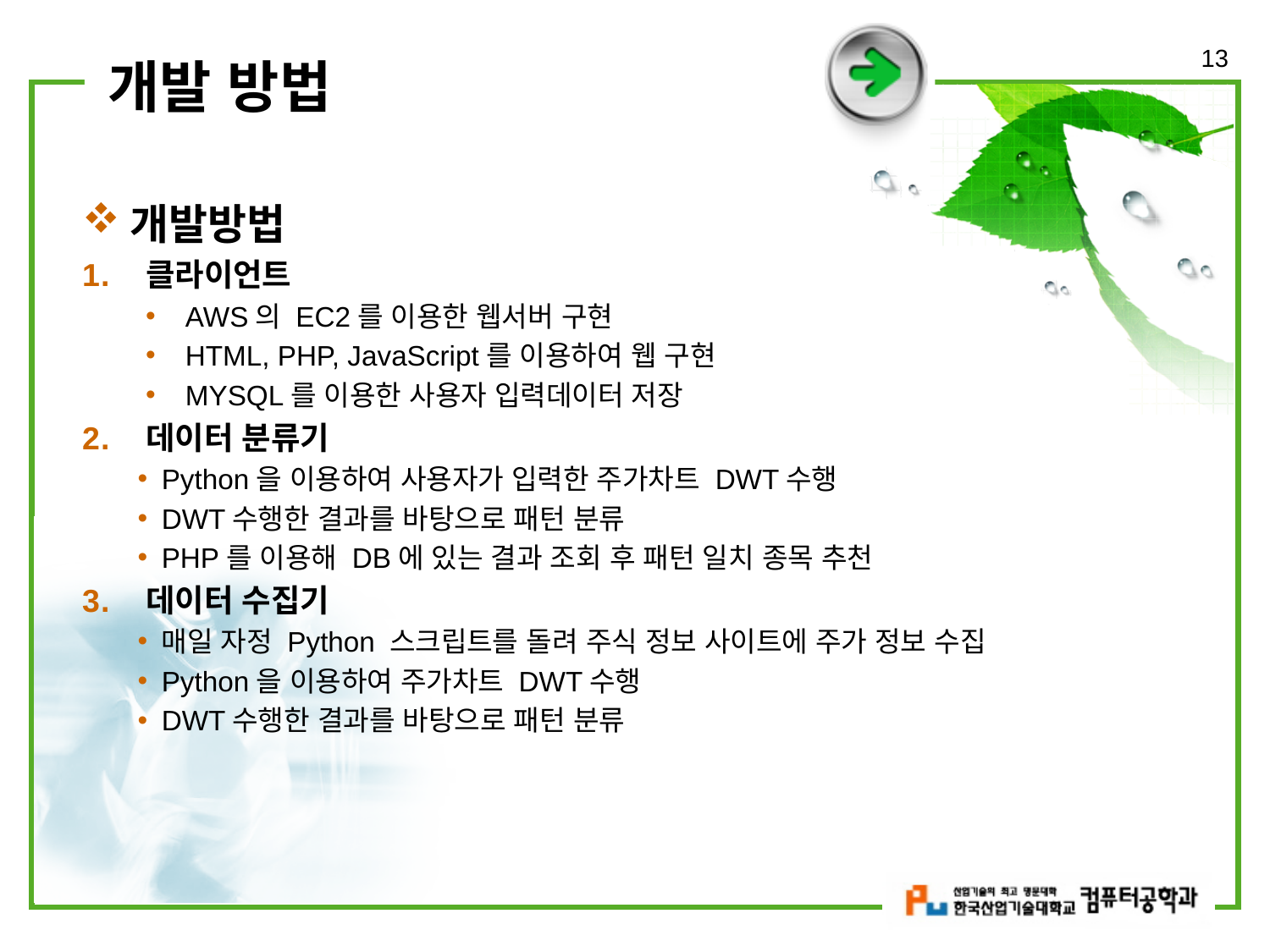

13
# 개발 방법
개발방법
클라이언트
AWS의 EC2를 이용한 웹서버 구현
HTML, PHP, JavaScript를 이용하여 웹 구현
MYSQL를 이용한 사용자 입력데이터 저장
데이터 분류기
Python을 이용하여 사용자가 입력한 주가차트 DWT수행
DWT수행한 결과를 바탕으로 패턴 분류
PHP를 이용해 DB에 있는 결과 조회 후 패턴 일치 종목 추천
데이터 수집기
매일 자정 Python 스크립트를 돌려 주식 정보 사이트에 주가 정보 수집
Python을 이용하여 주가차트 DWT수행
DWT수행한 결과를 바탕으로 패턴 분류